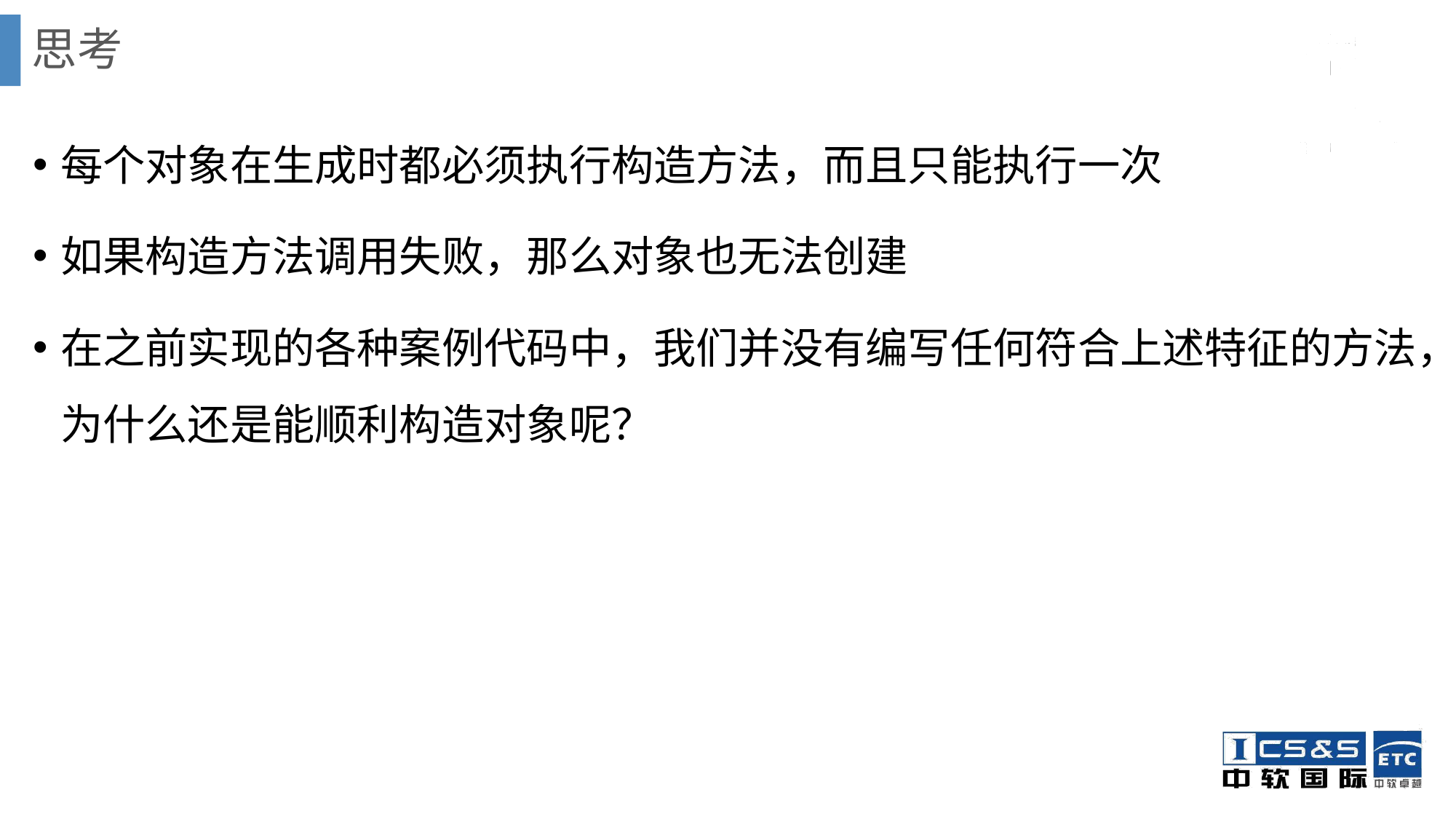

# 思考
每个对象在生成时都必须执行构造方法，而且只能执行一次
如果构造方法调用失败，那么对象也无法创建
在之前实现的各种案例代码中，我们并没有编写任何符合上述特征的方法，为什么还是能顺利构造对象呢？